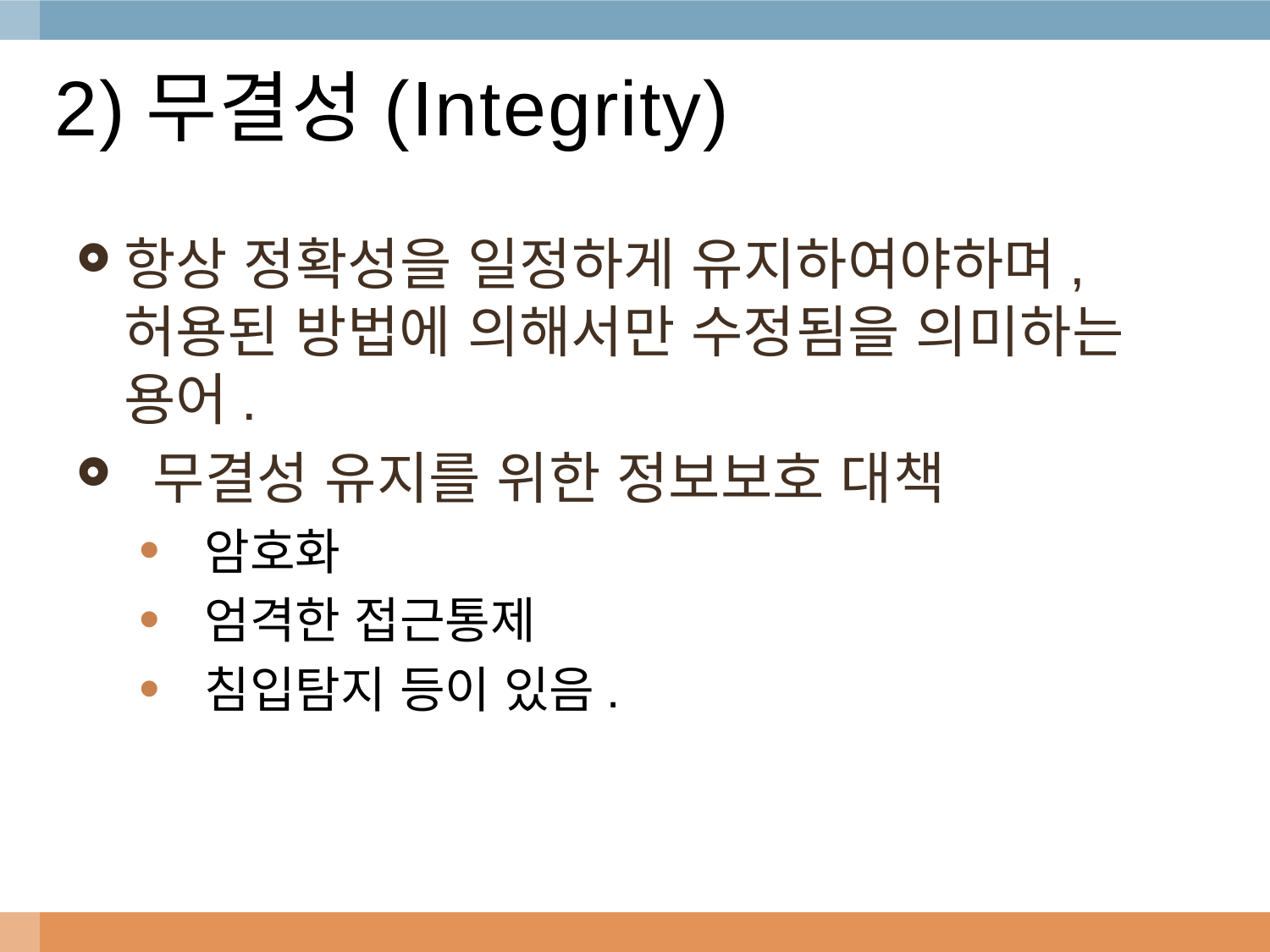

# 2)무결성(Integrity)
항상 정확성을 일정하게 유지하여야하며, 허용된 방법에 의해서만 수정됨을 의미하는 용어.
 무결성 유지를 위한 정보보호 대책
 암호화
 엄격한 접근통제
 침입탐지 등이 있음.